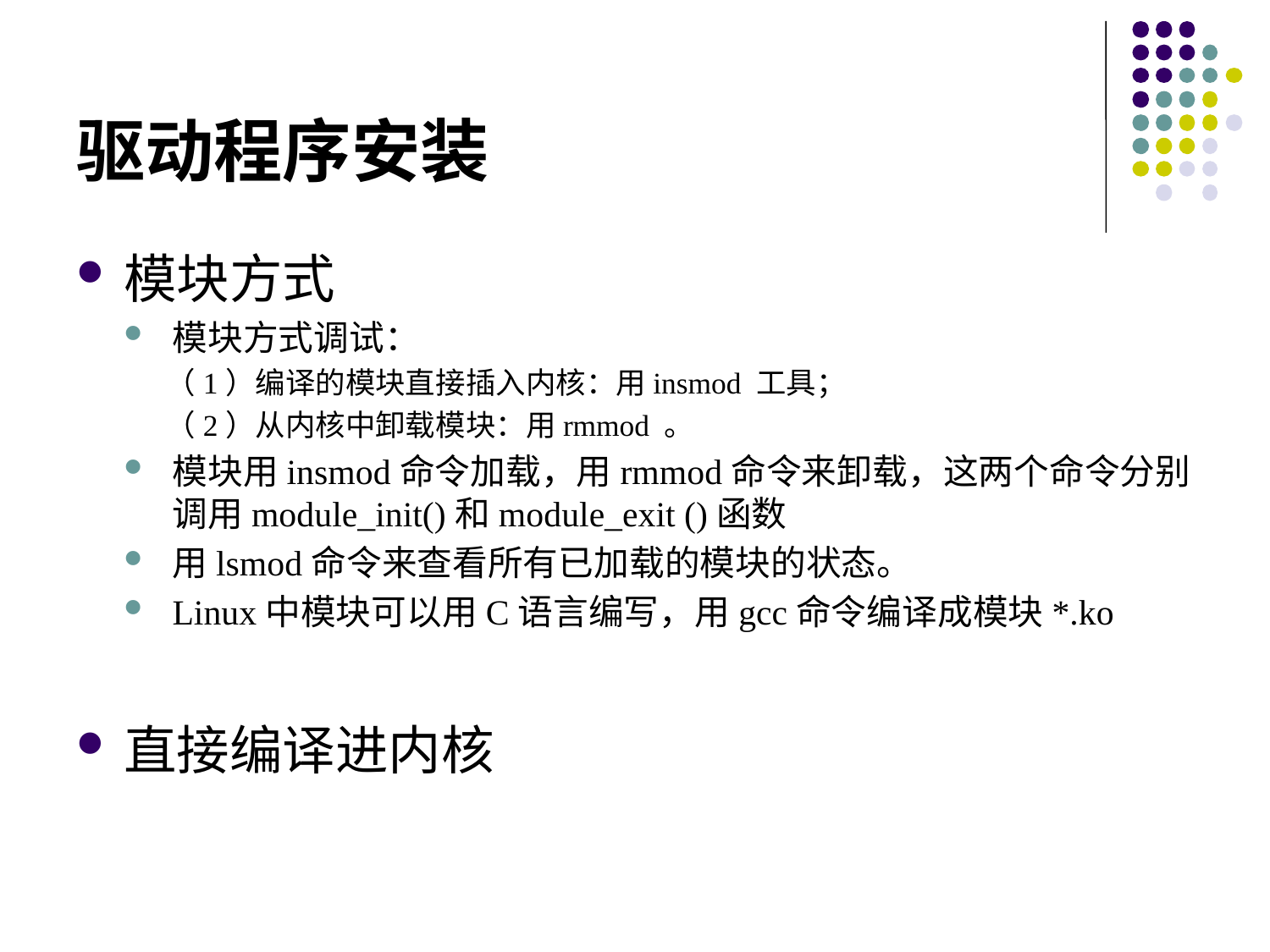

# 驱动程序安装
模块方式
模块方式调试：
（1）编译的模块直接插入内核：用insmod 工具；
（2）从内核中卸载模块：用rmmod 。
模块用insmod命令加载，用rmmod命令来卸载，这两个命令分别调用module_init()和module_exit ()函数
用lsmod命令来查看所有已加载的模块的状态。
Linux中模块可以用C语言编写，用gcc命令编译成模块*.ko

直接编译进内核